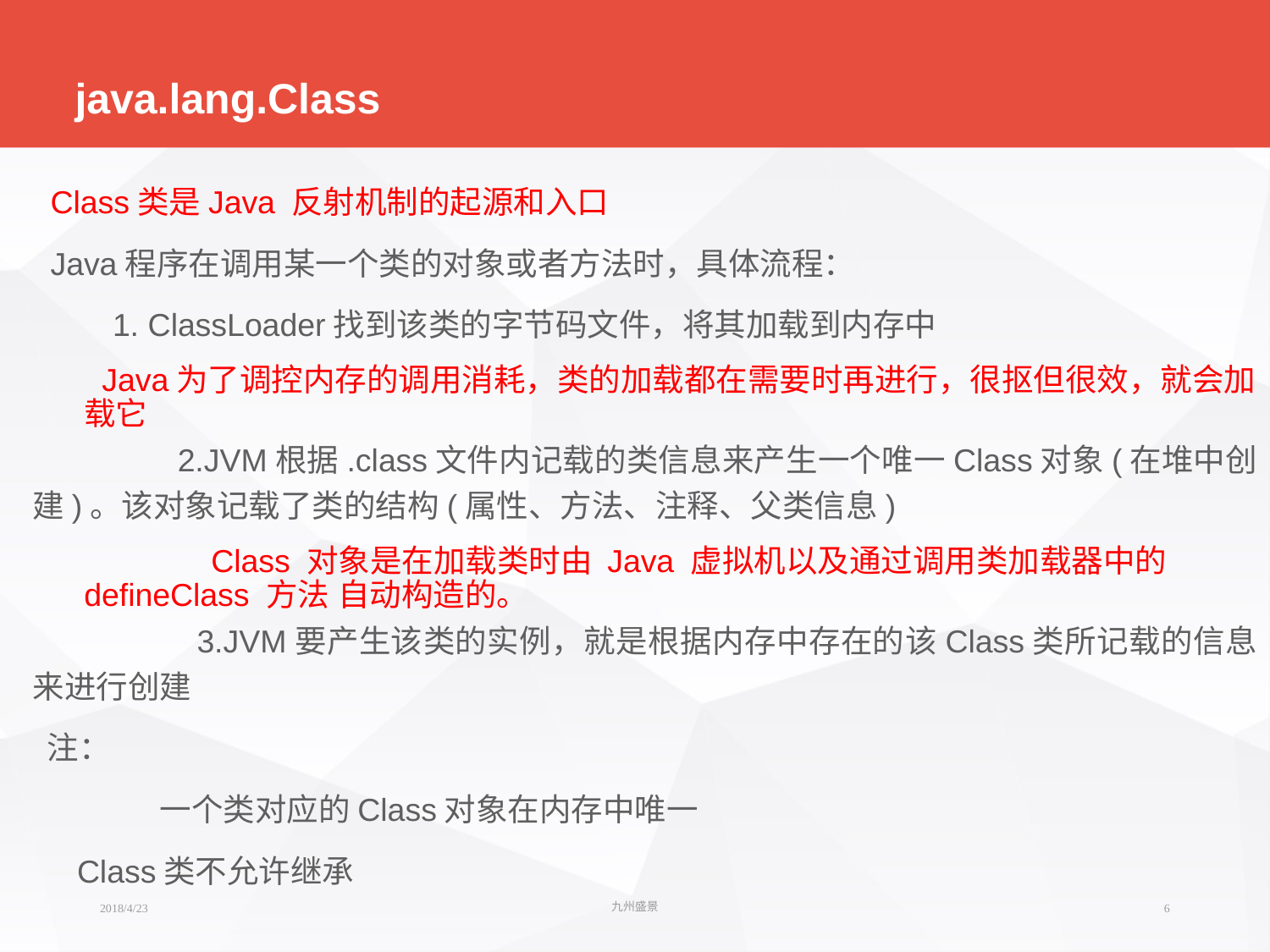

# java.lang.Class
Class类是Java 反射机制的起源和入口
Java程序在调用某一个类的对象或者方法时，具体流程：
       1. ClassLoader找到该类的字节码文件，将其加载到内存中
  Java为了调控内存的调用消耗，类的加载都在需要时再进行，很抠但很效，就会加载它
	  2.JVM根据.class文件内记载的类信息来产生一个唯一Class对象(在堆中创建)。该对象记载了类的结构(属性、方法、注释、父类信息)
     	Class 对象是在加载类时由 Java 虚拟机以及通过调用类加载器中的 defineClass 方法	自动构造的。
	    3.JVM要产生该类的实例，就是根据内存中存在的该Class类所记载的信息来进行创建
 注：
	一个类对应的Class对象在内存中唯一
     Class类不允许继承

2018/4/23
九州盛景
6